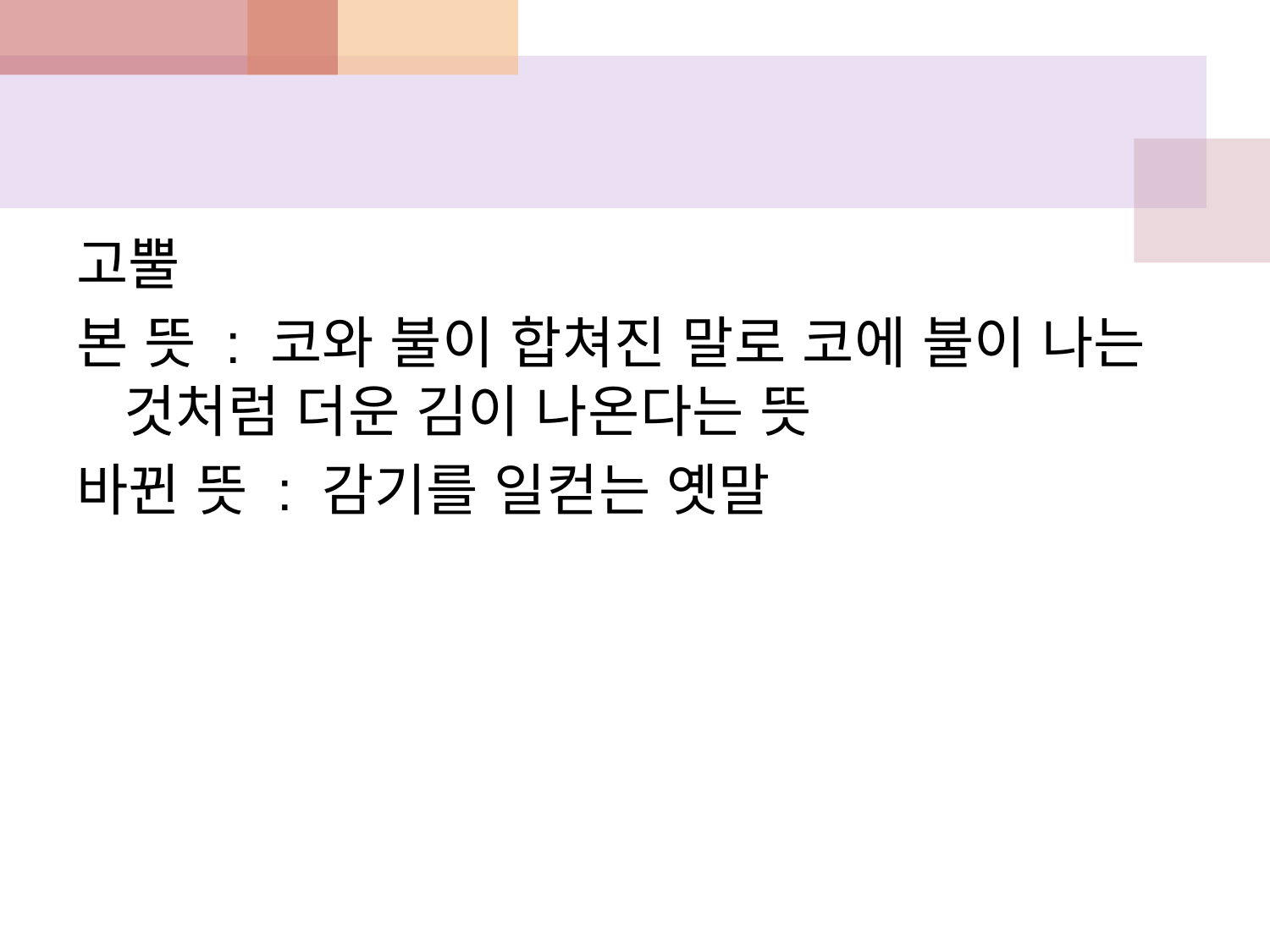

#
고뿔
본 뜻 : 코와 불이 합쳐진 말로 코에 불이 나는 것처럼 더운 김이 나온다는 뜻
바뀐 뜻 : 감기를 일컫는 옛말